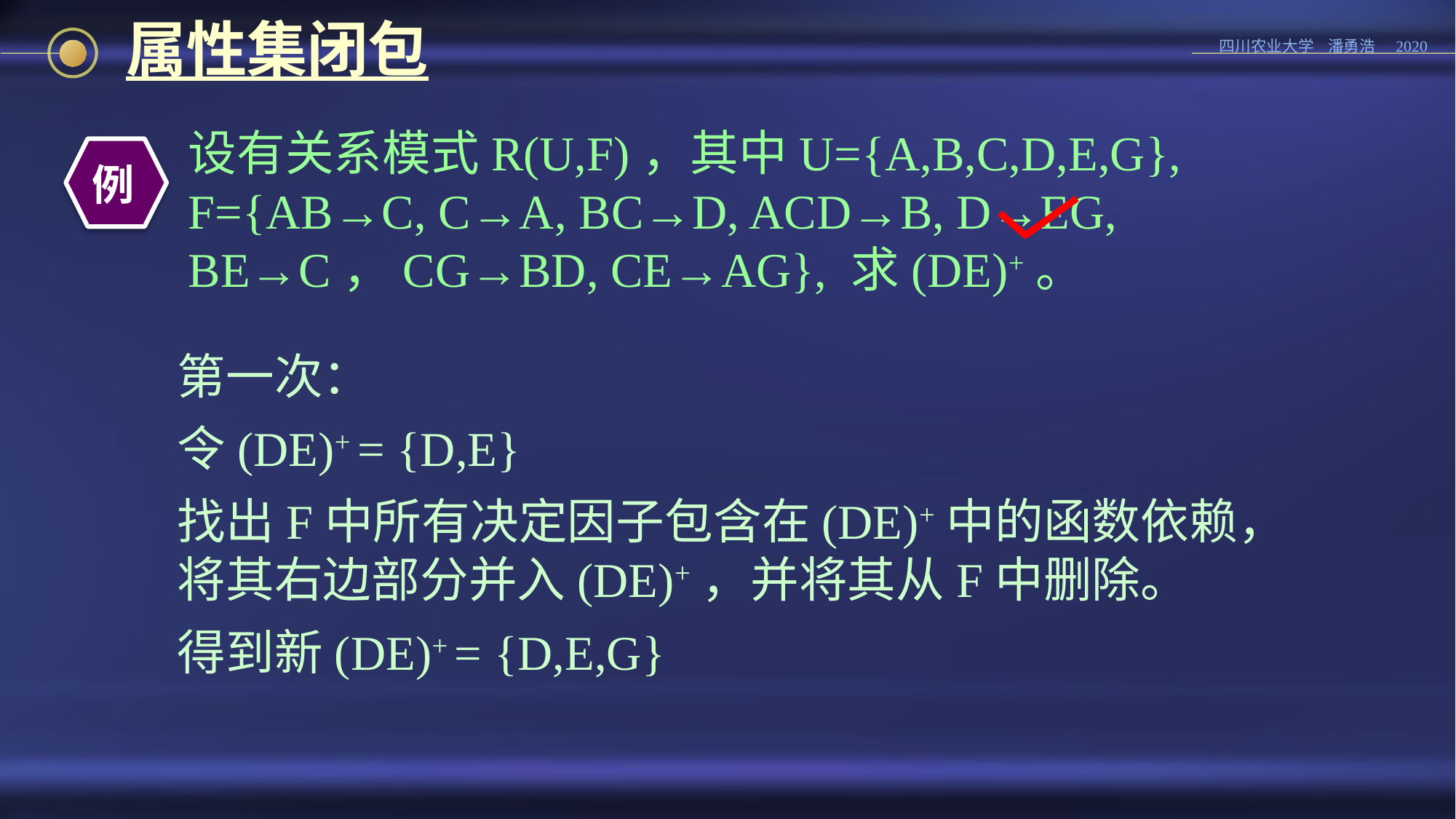

# 属性集闭包
设有关系模式R(U,F)，其中U={A,B,C,D,E,G},    F={AB→C, C→A, BC→D, ACD→B, D→EG, BE→C，CG→BD, CE→AG}, 求(DE)+。
例

第一次：
令(DE)+ = {D,E}
找出F中所有决定因子包含在(DE)+中的函数依赖，将其右边部分并入(DE)+，并将其从F中删除。
得到新(DE)+ = {D,E,G}